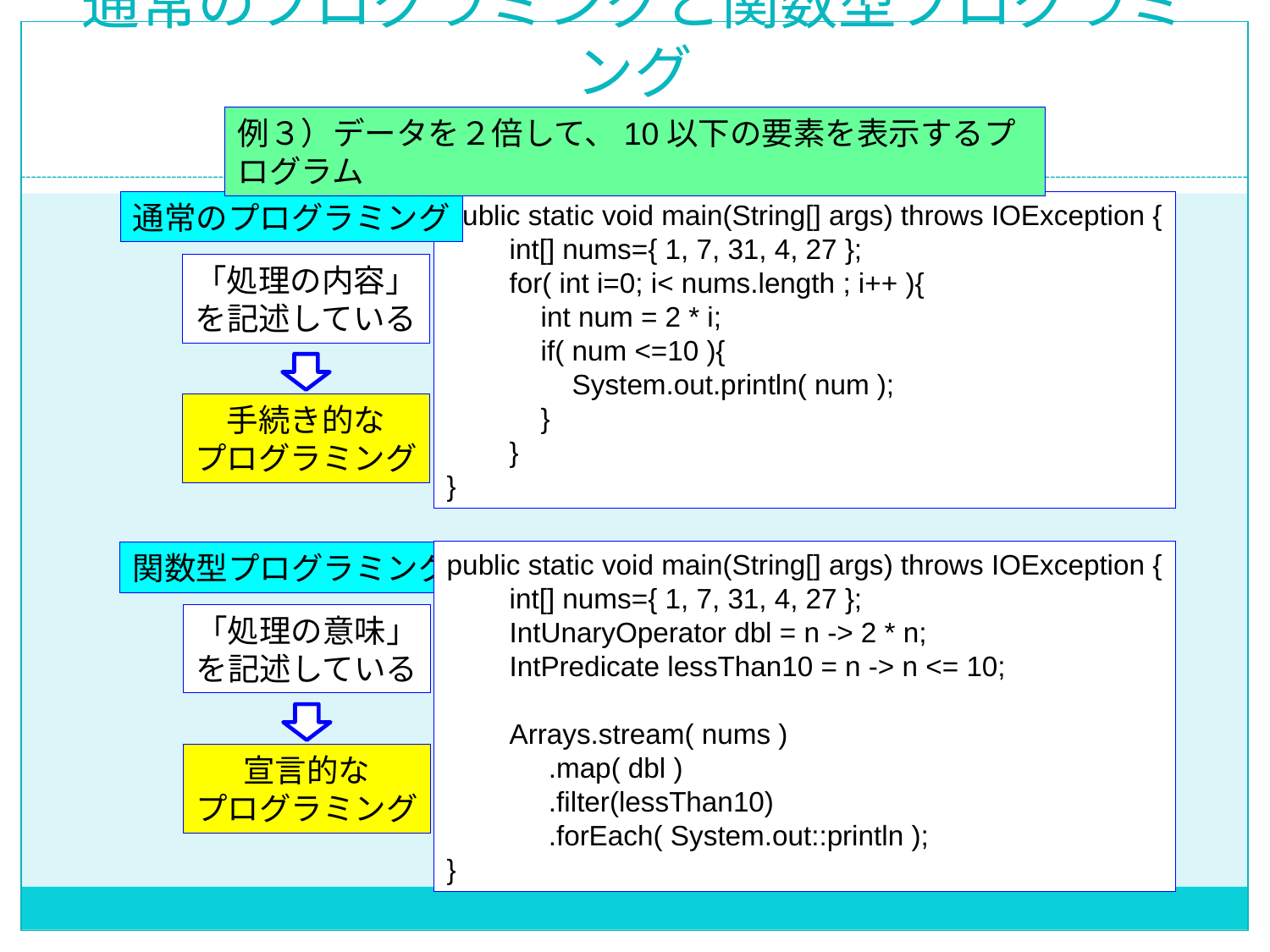

# 通常のプログラミングと関数型プログラミング
例３）データを２倍して、10以下の要素を表示するプログラム
通常のプログラミング
public static void main(String[] args) throws IOException {
        int[] nums={ 1, 7, 31, 4, 27 };
        for( int i=0; i< nums.length ; i++ ){
            int num = 2 * i;
            if( num <=10 ){
                System.out.println( num );
            }
        }
}
「処理の内容」
を記述している

手続き的な
プログラミング
public static void main(String[] args) throws IOException {
        int[] nums={ 1, 7, 31, 4, 27 };
        IntUnaryOperator dbl = n -> 2 * n;
        IntPredicate lessThan10 = n -> n <= 10;

        Arrays.stream( nums )
             .map( dbl )
             .filter(lessThan10)
             .forEach( System.out::println );
}
関数型プログラミング
「処理の意味」
を記述している

宣言的な
プログラミング